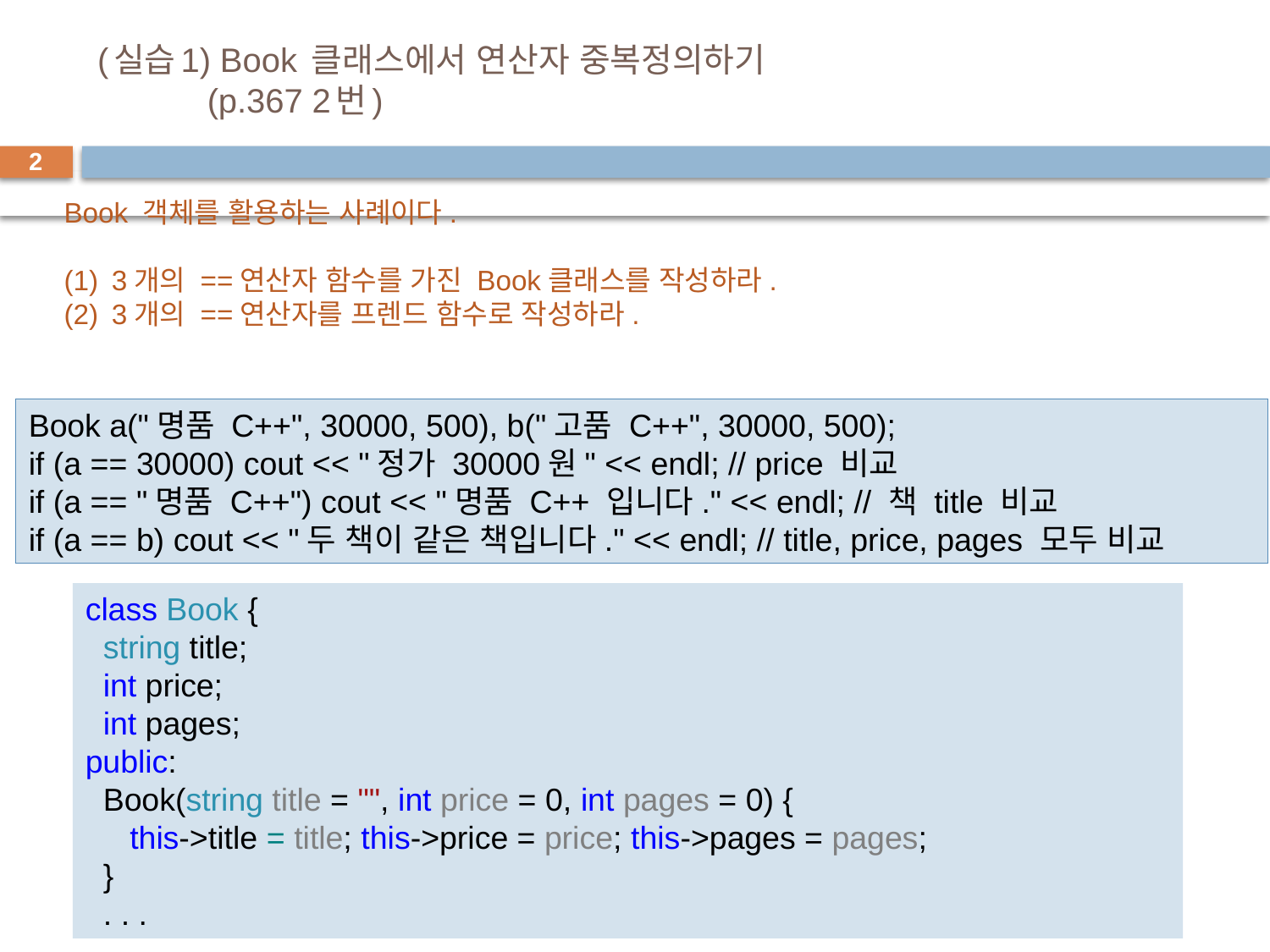

# (실습1) Book 클래스에서 연산자 중복정의하기 (p.367 2번)
2
Book 객체를 활용하는 사례이다.

3개의 ==연산자 함수를 가진 Book클래스를 작성하라.
3개의 ==연산자를 프렌드 함수로 작성하라.
Book a("명품 C++", 30000, 500), b("고품 C++", 30000, 500);
if (a == 30000) cout << "정가 30000원" << endl; // price 비교
if (a == "명품 C++") cout << "명품 C++ 입니다." << endl; // 책 title 비교
if (a == b) cout << "두 책이 같은 책입니다." << endl; // title, price, pages 모두 비교
class Book {
  string title;
  int price;
  int pages;
public:
  Book(string title = "", int price = 0, int pages = 0) {
     this->title = title; this->price = price; this->pages = pages;
  }
  . . .